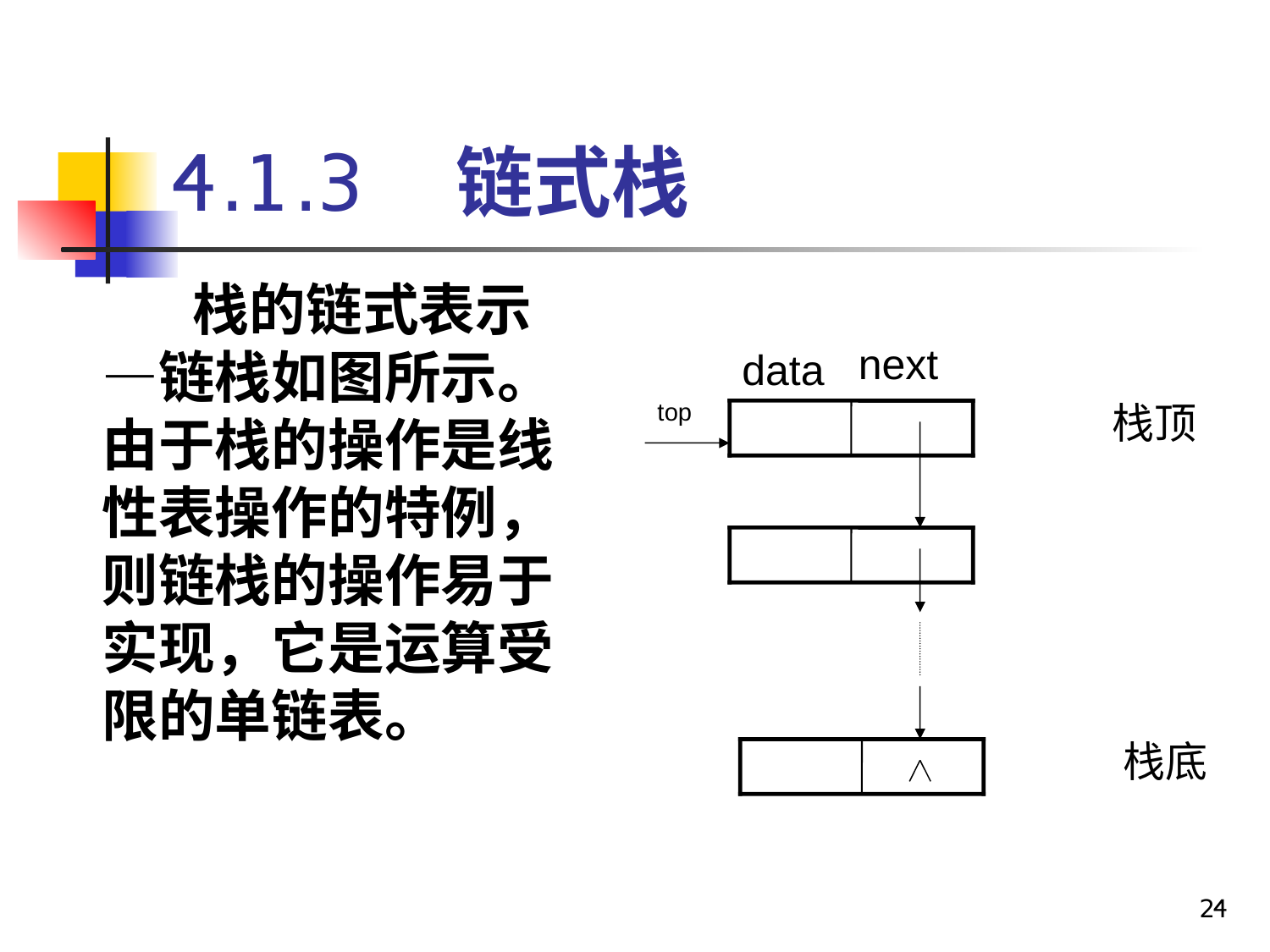

# 4.1.3   链式栈
      栈的链式表示—链栈如图所示。由于栈的操作是线性表操作的特例，则链栈的操作易于实现，它是运算受限的单链表。
data
next
top
栈顶

栈底

24